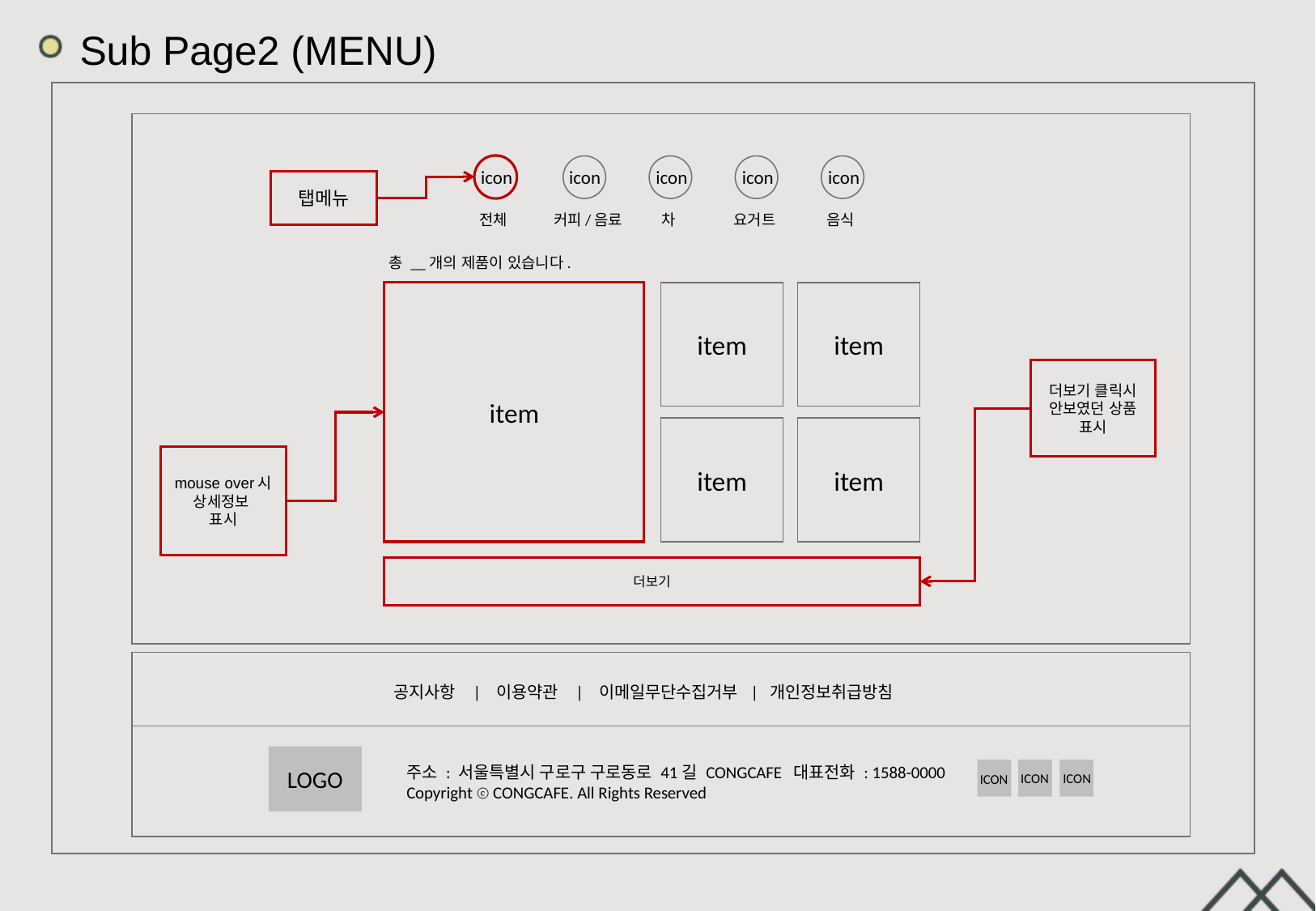

Sub Page2 (MENU)

icon
icon
icon
icon
icon
탭메뉴
전체
커피/음료
차
요거트
음식
총 __개의 제품이 있습니다.
item

item
item
더보기 클릭시
안보였던 상품
표시
item
item
mouse over시
상세정보
표시

더보기

공지사항   |   이용약관   |   이메일무단수집거부  |  개인정보취급방침
LOGO
주소 : 서울특별시 구로구 구로동로 41길 CONGCAFE  대표전화 : 1588-0000
Copyright ⓒ CONGCAFE. All Rights Reserved

ICON
ICON
ICON